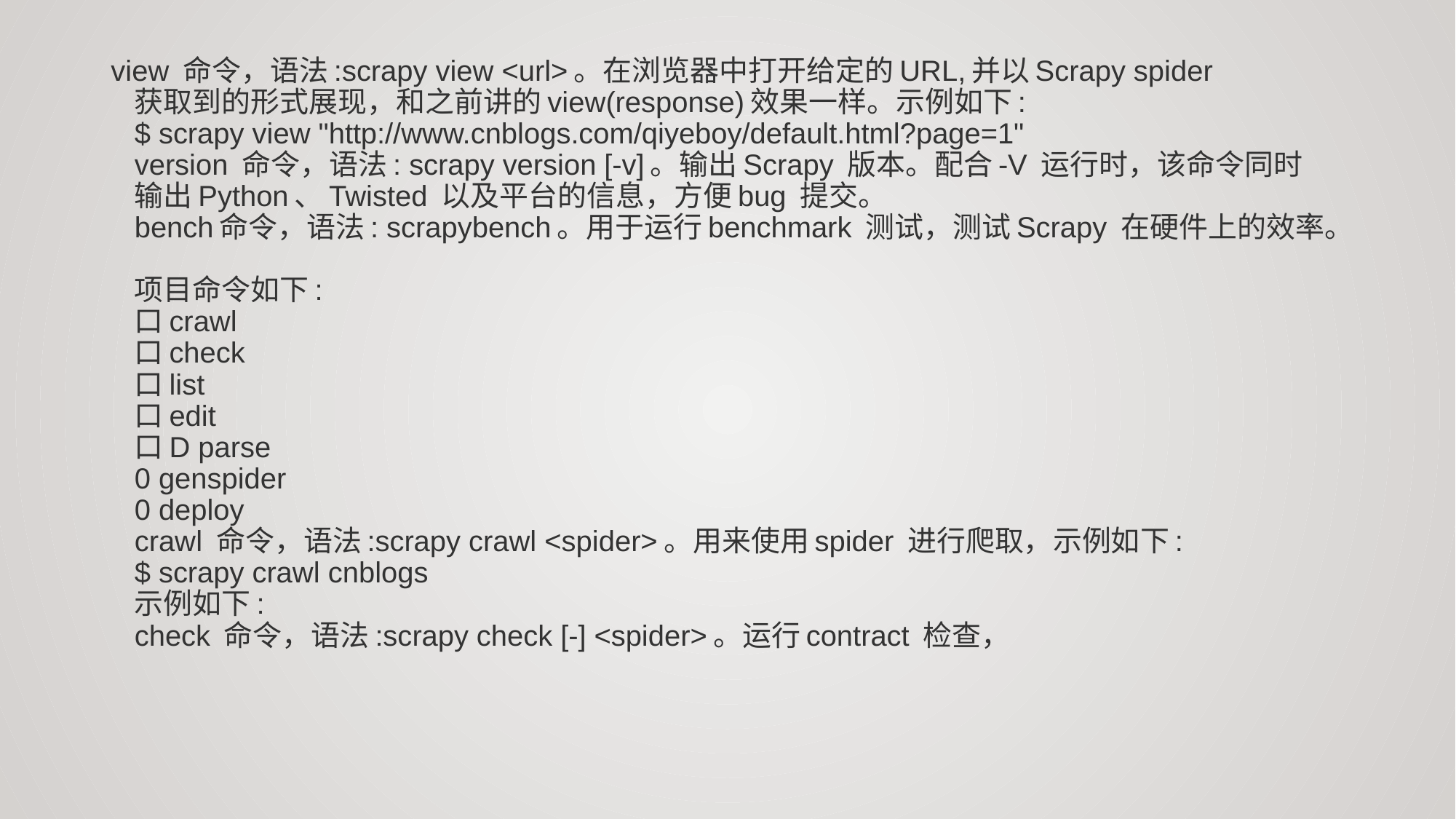

view 命令，语法:scrapy view <url>。在浏览器中打开给定的URL,并以Scrapy spider
获取到的形式展现，和之前讲的view(response)效果一样。示例如下:
$ scrapy view "http://www.cnblogs.com/qiyeboy/default.html?page=1"
version 命令，语法: scrapy version [-v]。输出Scrapy 版本。配合-V 运行时，该命令同时
输出Python、Twisted 以及平台的信息，方便bug 提交。
bench命令，语法: scrapybench。用于运行benchmark 测试，测试Scrapy 在硬件上的效率。
项目命令如下:
口crawl
口check
口list
口edit
口D parse
0 genspider
0 deploy
crawl 命令，语法:scrapy crawl <spider>。用来使用spider 进行爬取，示例如下:
$ scrapy crawl cnblogs
示例如下:
check 命令，语法:scrapy check [-] <spider>。运行contract 检查，